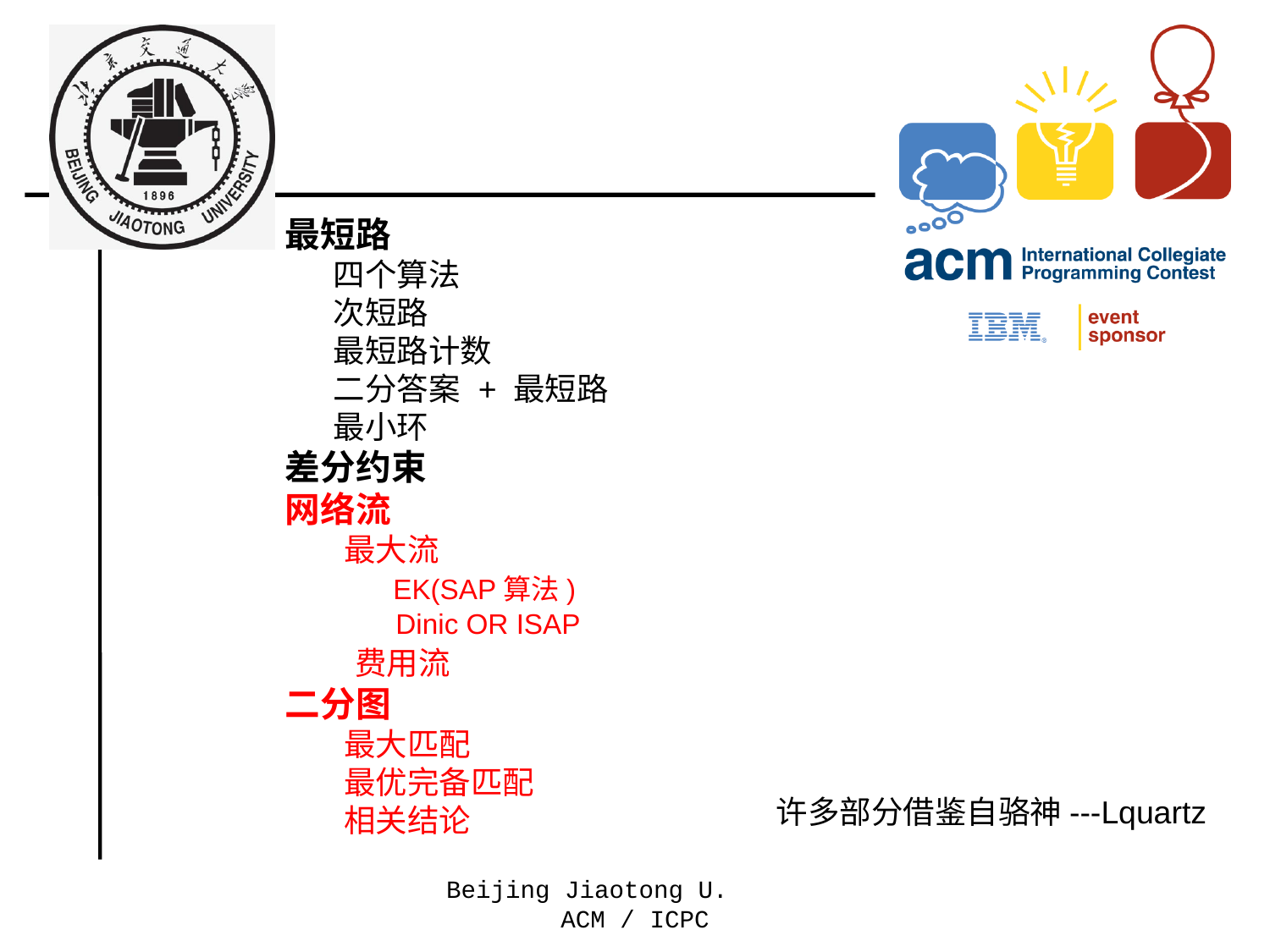

最短路
    四个算法
    次短路
    最短路计数
    二分答案 + 最短路
    最小环
差分约束
网络流
     最大流
     EK(SAP算法)
      Dinic OR ISAP
     费用流
二分图
     最大匹配
     最优完备匹配
     相关结论
许多部分借鉴自骆神---Lquartz